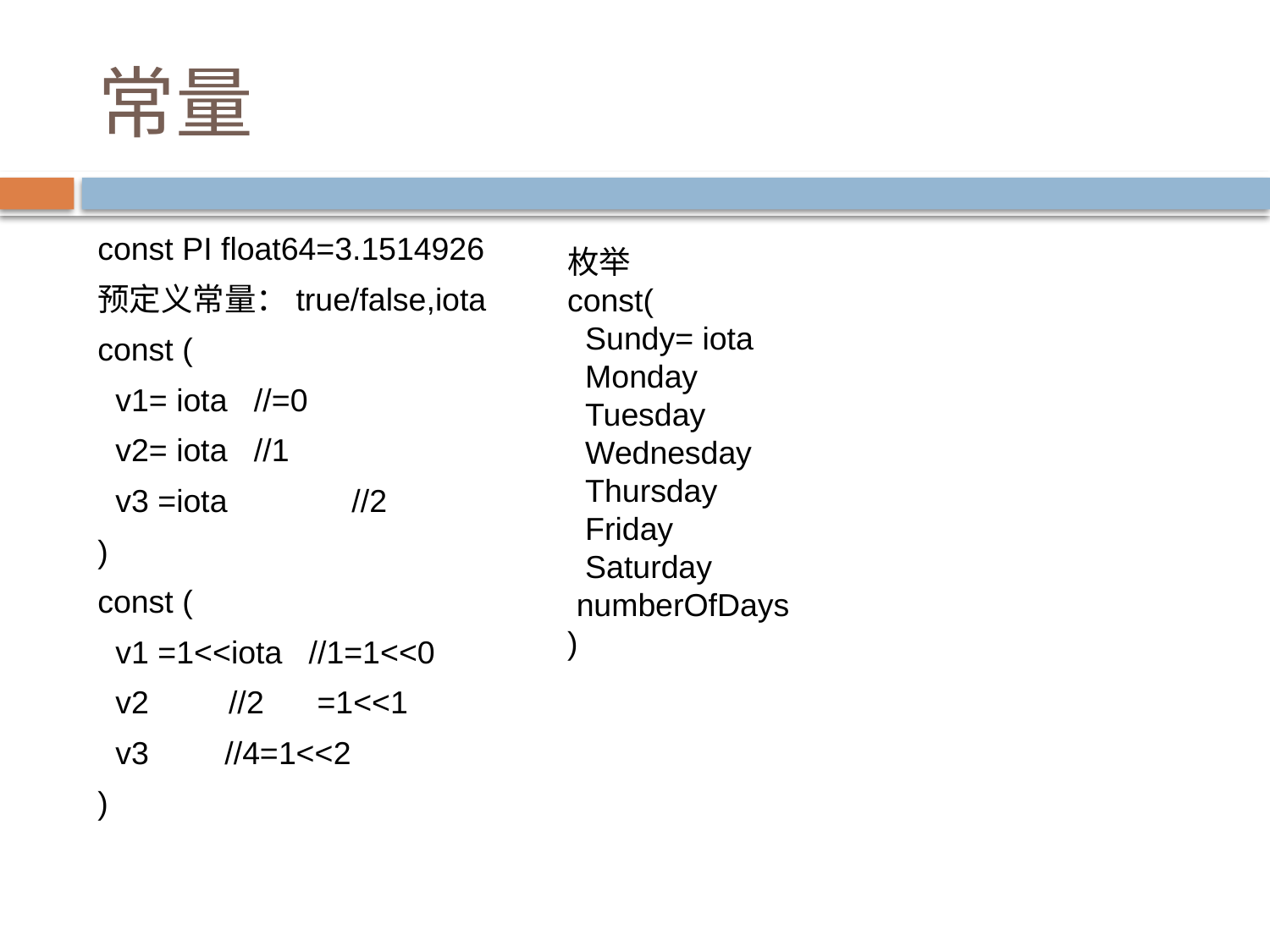

# 常量
const PI float64=3.1514926
预定义常量：true/false,iota
const (
  v1= iota   //=0
  v2= iota   //1
  v3 =iota	//2
)
const (
  v1 =1<<iota   //1=1<<0
  v2         //2      =1<<1
  v3 	//4=1<<2
)

枚举
const(
  Sundy= iota
  Monday
  Tuesday
  Wednesday
  Thursday
  Friday
  Saturday
 numberOfDays
)